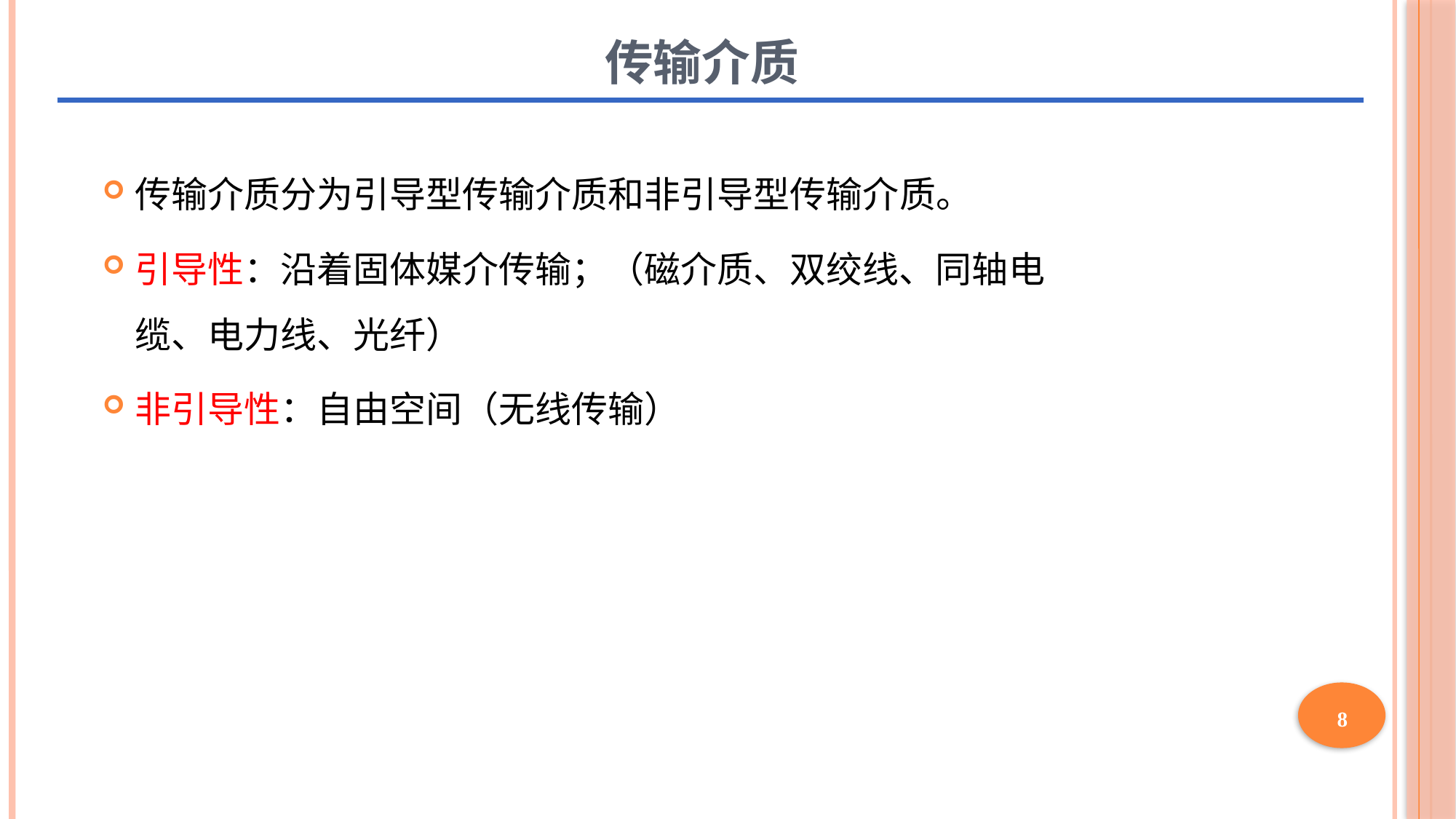

传输介质
传输介质分为引导型传输介质和非引导型传输介质。
引导性：沿着固体媒介传输；（磁介质、双绞线、同轴电缆、电力线、光纤）
非引导性：自由空间（无线传输）
8